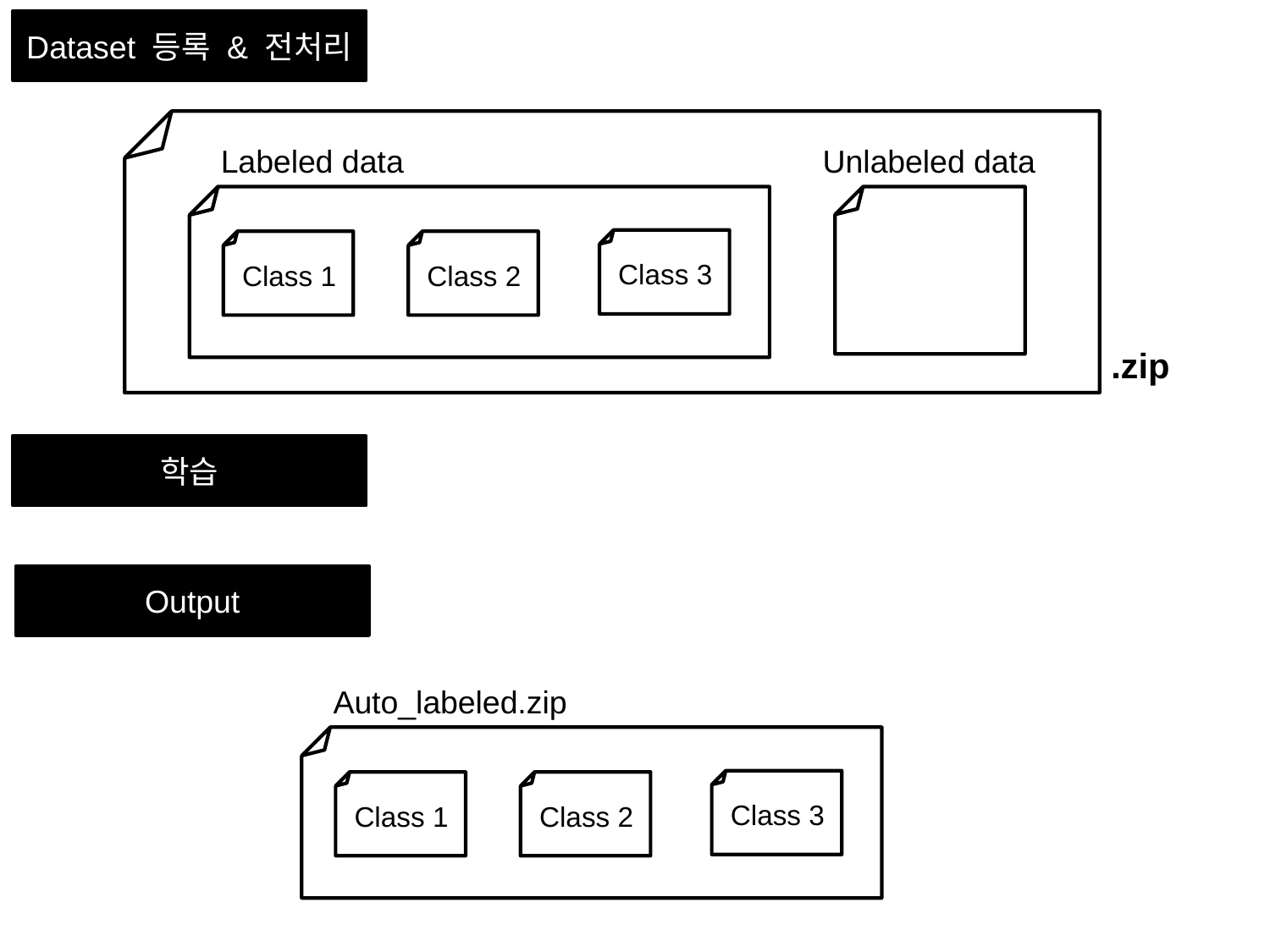

Dataset 등록 & 전처리

Unlabeled data
Labeled data

Class 3
Class 1
Class 2
.zip
학습
Output
Auto_labeled.zip

Class 3
Class 1
Class 2